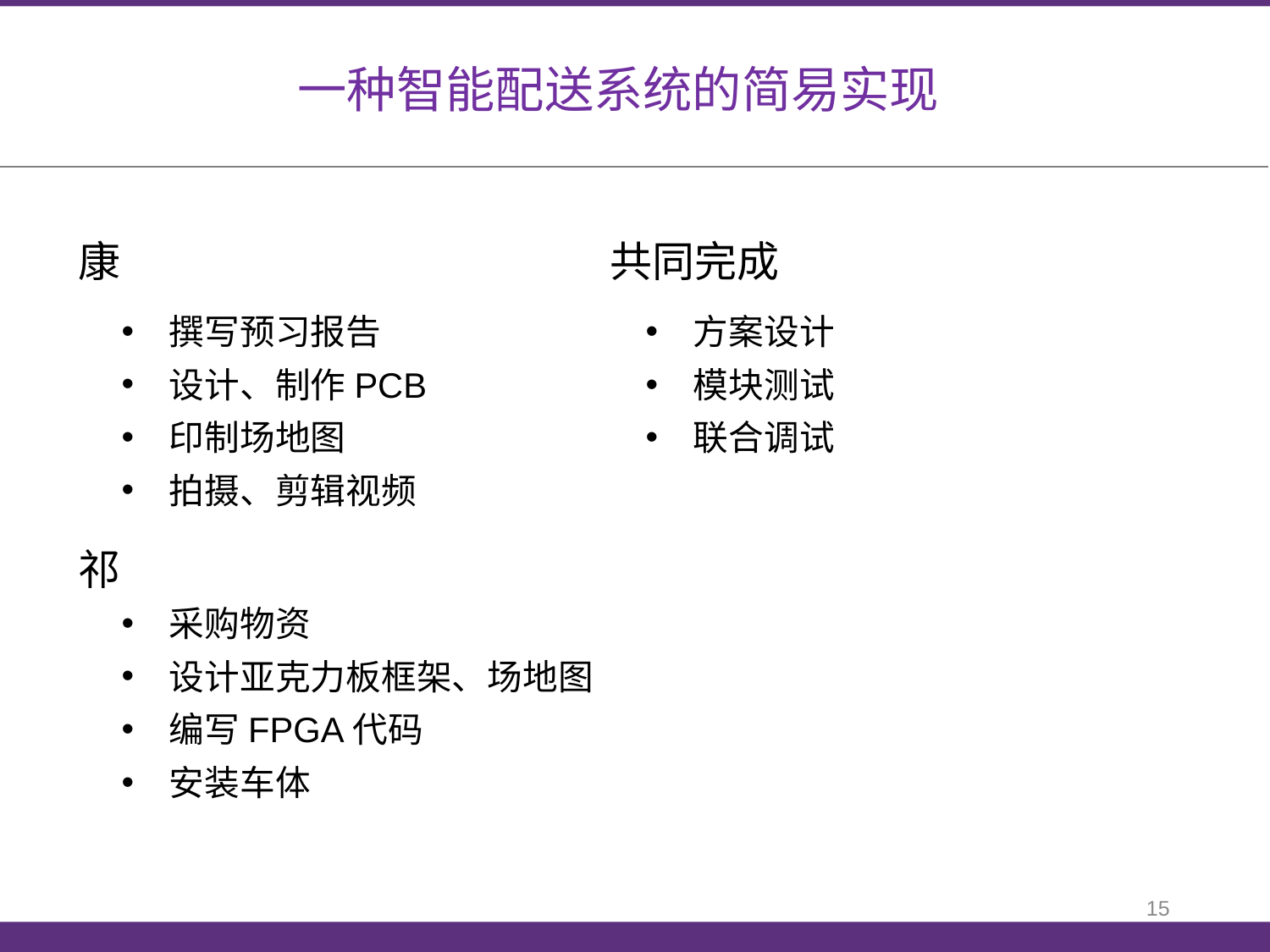

一种智能配送系统的简易实现
康
共同完成

撰写预习报告
设计、制作PCB
印制场地图
拍摄、剪辑视频
方案设计
模块测试
联合调试
祁
采购物资
设计亚克力板框架、场地图
编写FPGA代码
安装车体
15